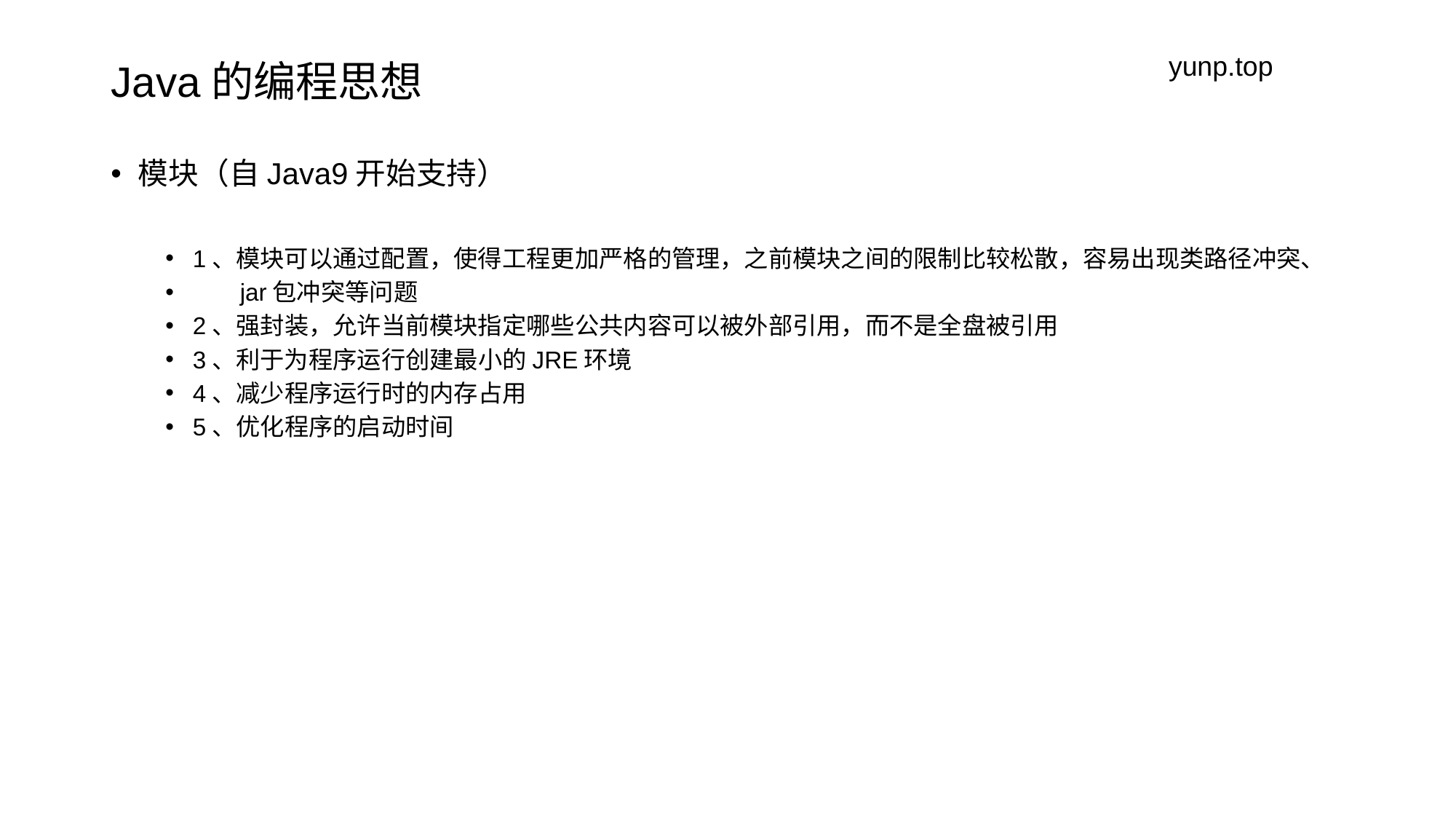

# Java的编程思想
yunp.top
模块（自Java9开始支持）

1、模块可以通过配置，使得工程更加严格的管理，之前模块之间的限制比较松散，容易出现类路径冲突、
       jar包冲突等问题
2、强封装，允许当前模块指定哪些公共内容可以被外部引用，而不是全盘被引用
3、利于为程序运行创建最小的JRE环境
4、减少程序运行时的内存占用
5、优化程序的启动时间